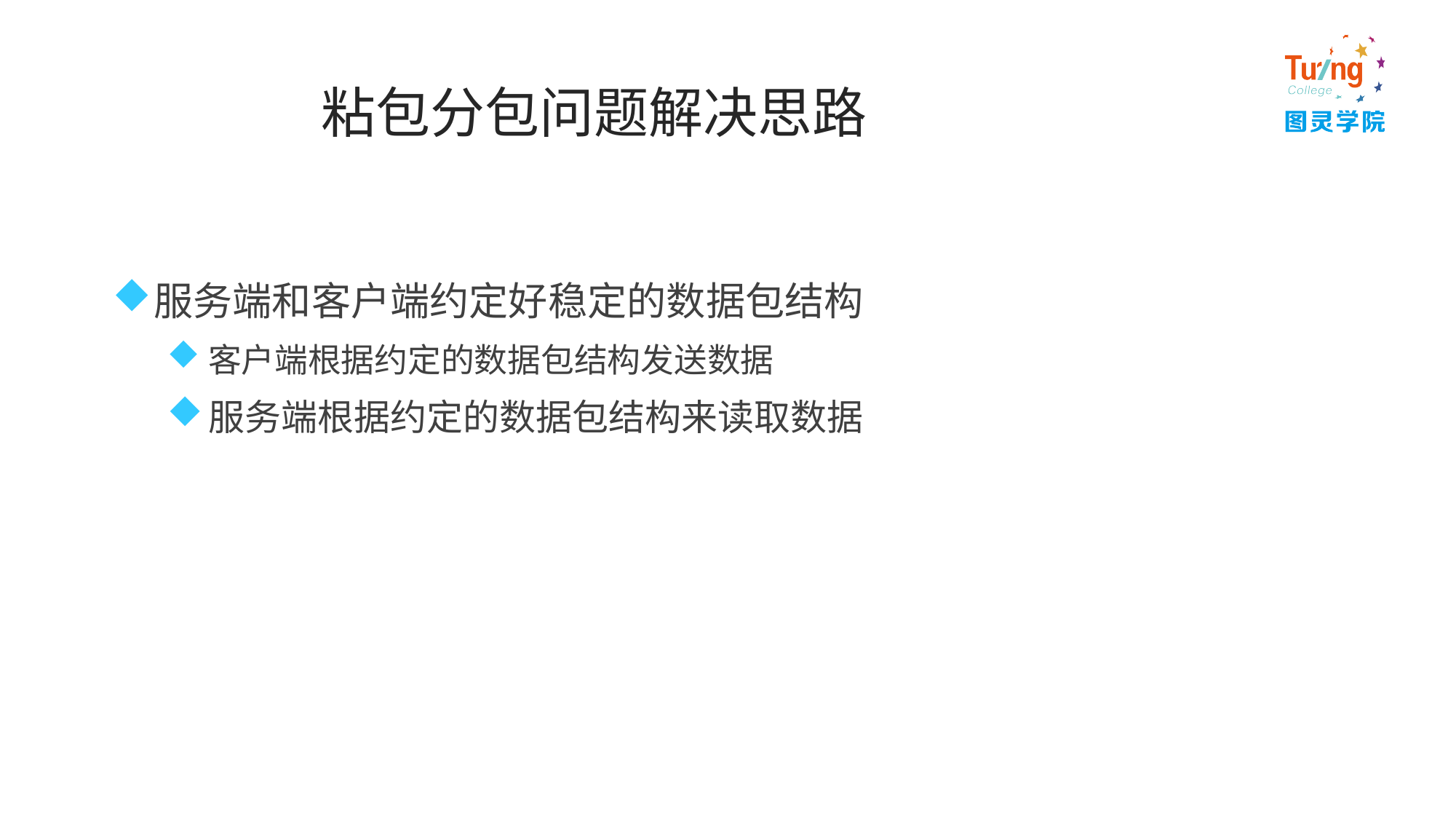

# 粘包分包问题解决思路
服务端和客户端约定好稳定的数据包结构
客户端根据约定的数据包结构发送数据
服务端根据约定的数据包结构来读取数据